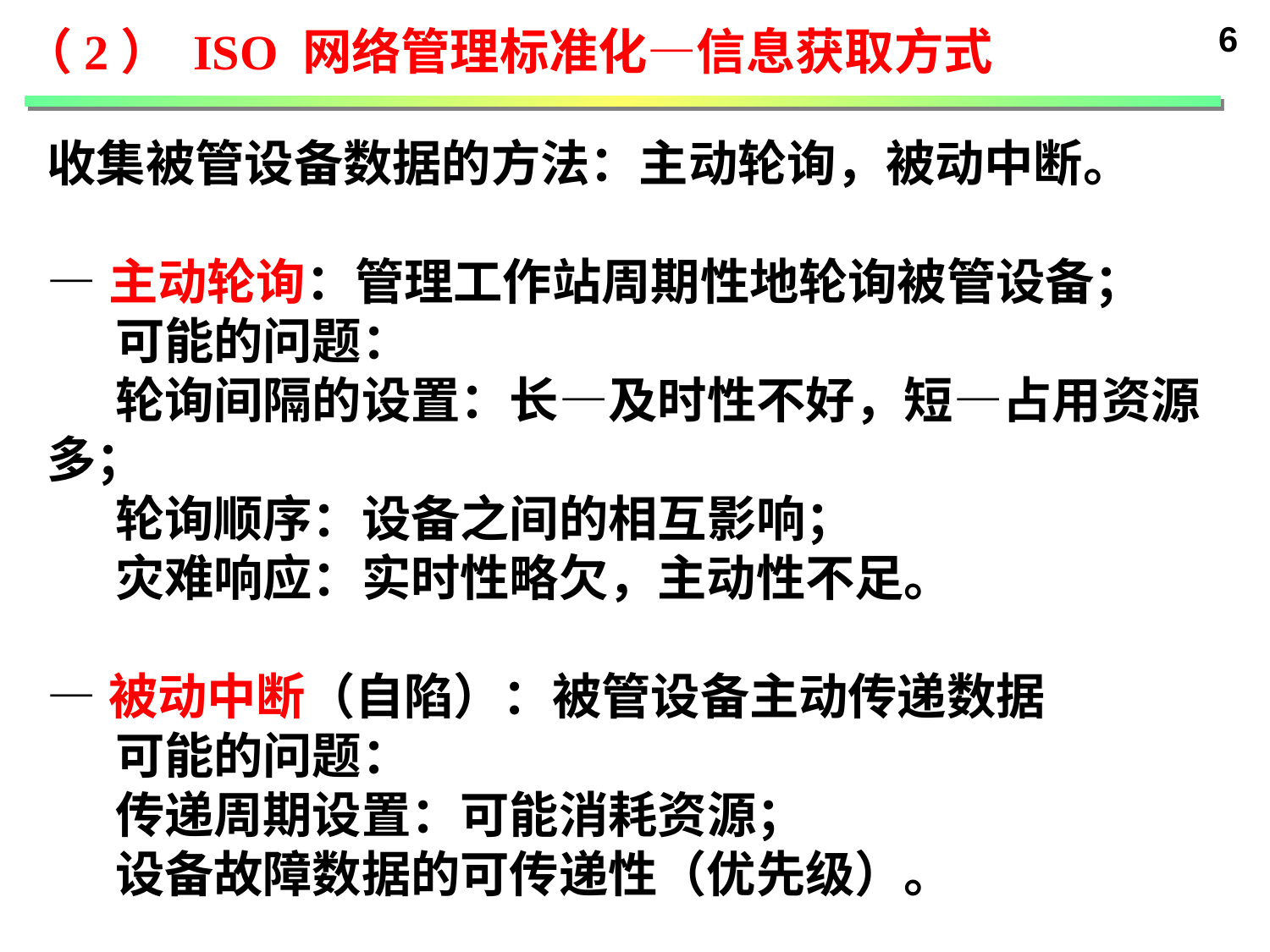

6
（2） ISO 网络管理标准化—信息获取方式

收集被管设备数据的方法：主动轮询，被动中断。

—主动轮询：管理工作站周期性地轮询被管设备；
     可能的问题：
     轮询间隔的设置：长—及时性不好，短—占用资源多；
     轮询顺序：设备之间的相互影响；
     灾难响应：实时性略欠，主动性不足。

—被动中断（自陷）：被管设备主动传递数据
     可能的问题：
     传递周期设置：可能消耗资源；
     设备故障数据的可传递性（优先级）。